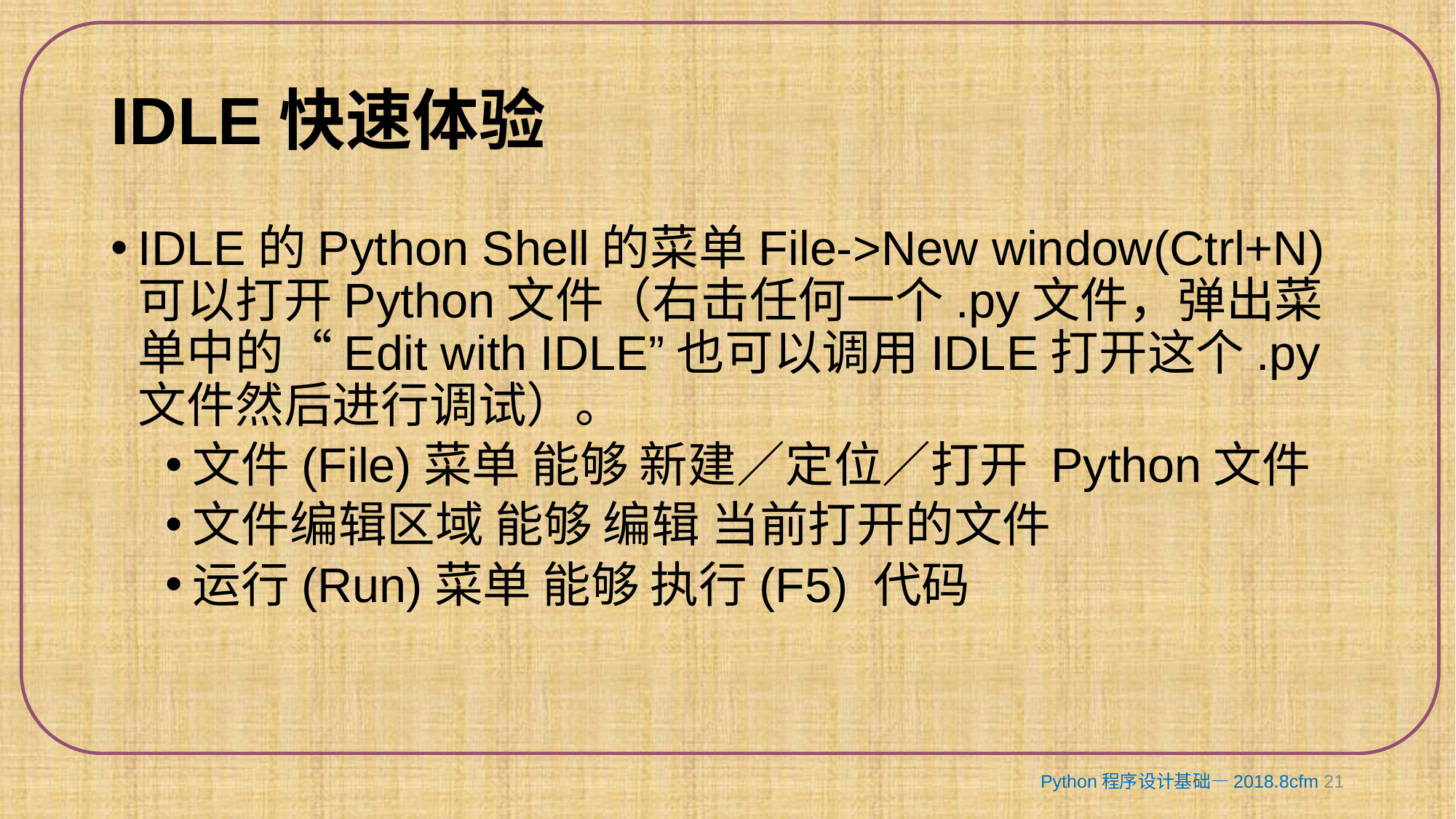

# IDLE快速体验
IDLE的Python Shell的菜单File->New window(Ctrl+N)可以打开Python文件（右击任何一个.py文件，弹出菜单中的“Edit with IDLE”也可以调用IDLE打开这个.py文件然后进行调试）。
文件(File)菜单 能够 新建／定位／打开 Python文件
文件编辑区域 能够 编辑 当前打开的文件
运行(Run)菜单 能够 执行(F5) 代码

Python程序设计基础—2018.8cfm 21